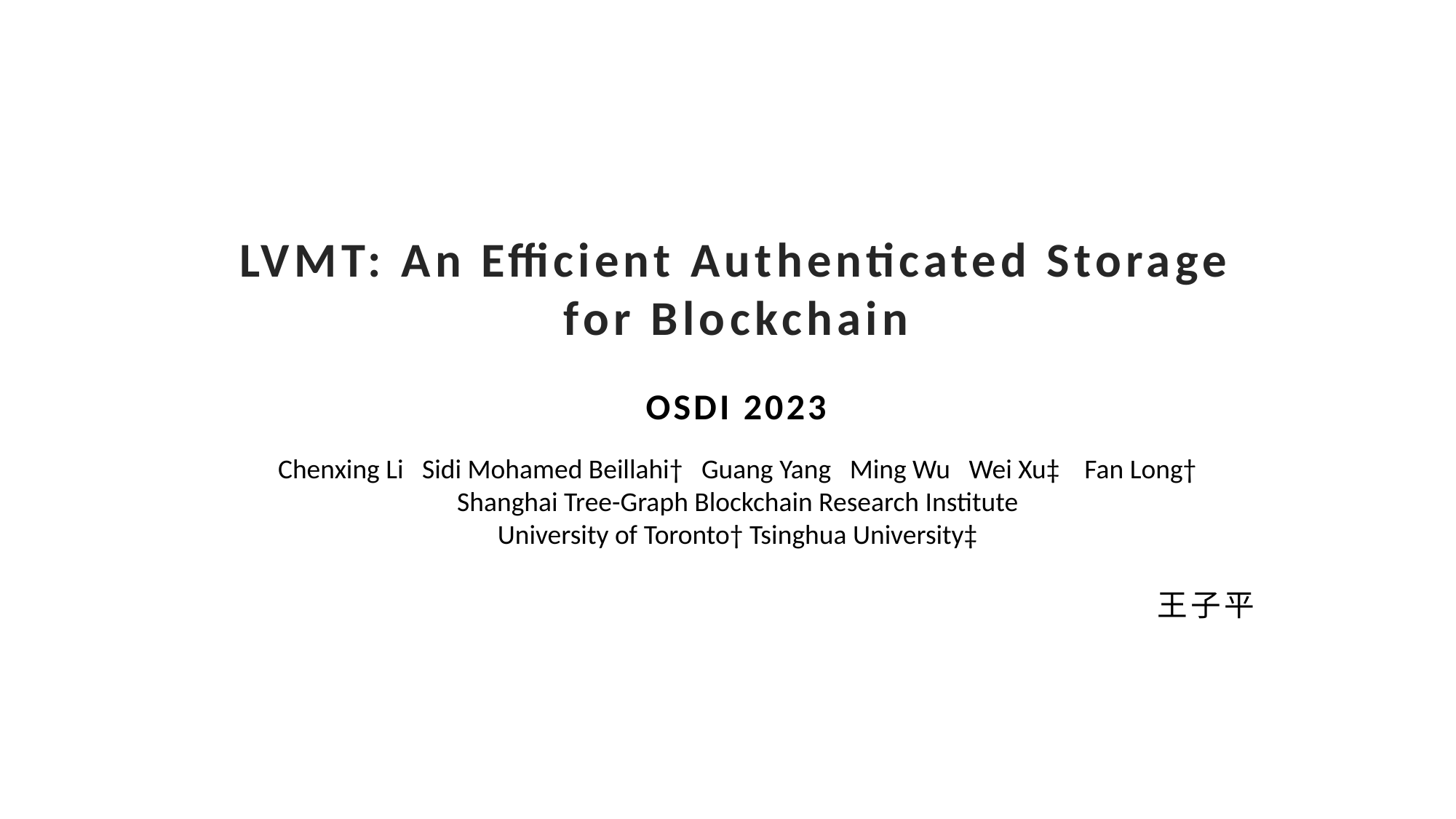

LVMT: An Efficient Authenticated Storage for Blockchain
OSDI 2023
Chenxing Li   Sidi Mohamed Beillahi†   Guang Yang   Ming Wu   Wei Xu‡    Fan Long†
Shanghai Tree-Graph Blockchain Research Institute
University of Toronto† Tsinghua University‡
王子平